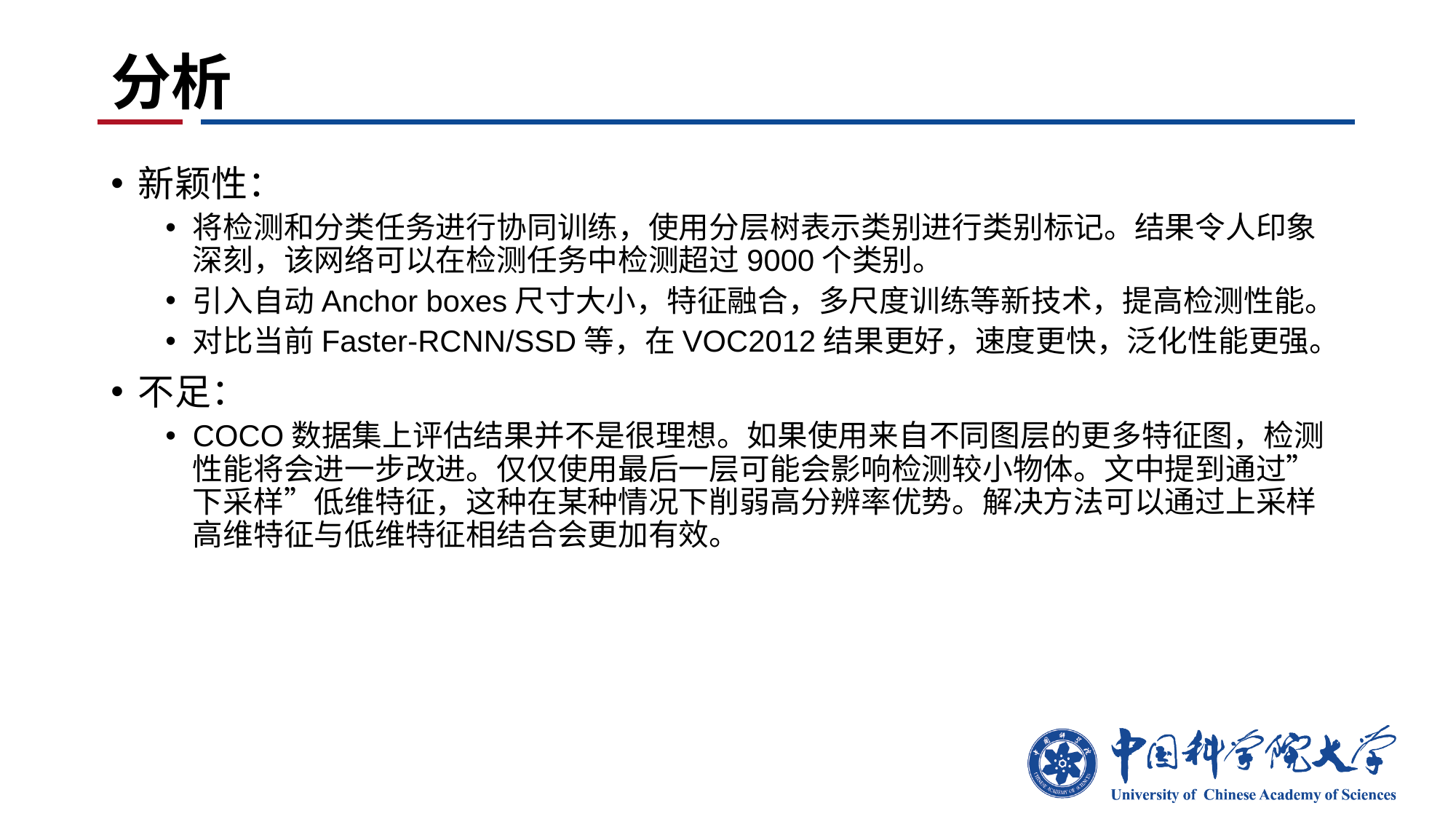

# 分析
新颖性：
将检测和分类任务进行协同训练，使用分层树表示类别进行类别标记。结果令人印象深刻，该网络可以在检测任务中检测超过9000个类别。
引入自动Anchor boxes尺寸大小，特征融合，多尺度训练等新技术，提高检测性能。
对比当前Faster-RCNN/SSD等，在VOC2012结果更好，速度更快，泛化性能更强。
不足：
COCO数据集上评估结果并不是很理想。如果使用来自不同图层的更多特征图，检测性能将会进一步改进。仅仅使用最后一层可能会影响检测较小物体。文中提到通过”下采样”低维特征，这种在某种情况下削弱高分辨率优势。解决方法可以通过上采样高维特征与低维特征相结合会更加有效。